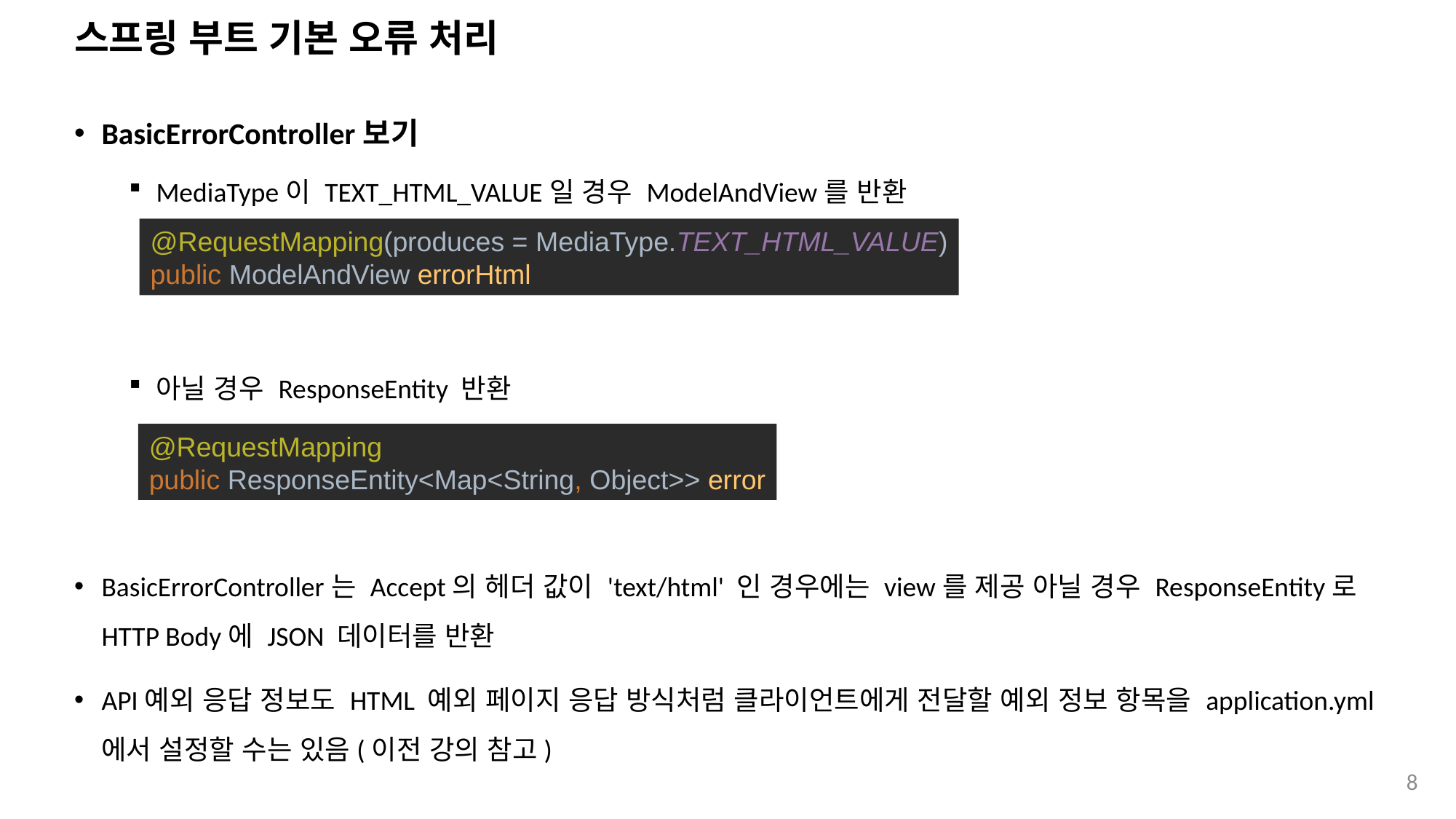

# 스프링 부트 기본 오류 처리
BasicErrorController보기
MediaType이 TEXT_HTML_VALUE일 경우 ModelAndView를 반환

아닐 경우 ResponseEntity 반환

BasicErrorController는 Accept의 헤더 값이 'text/html' 인 경우에는 view를 제공 아닐 경우 ResponseEntity로 HTTP Body에 JSON 데이터를 반환
API예외 응답 정보도 HTML 예외 페이지 응답 방식처럼 클라이언트에게 전달할 예외 정보 항목을 application.yml에서 설정할 수는 있음(이전 강의 참고)

@RequestMapping(produces = MediaType.TEXT_HTML_VALUE)
public ModelAndView errorHtml
@RequestMapping
public ResponseEntity<Map<String, Object>> error
8